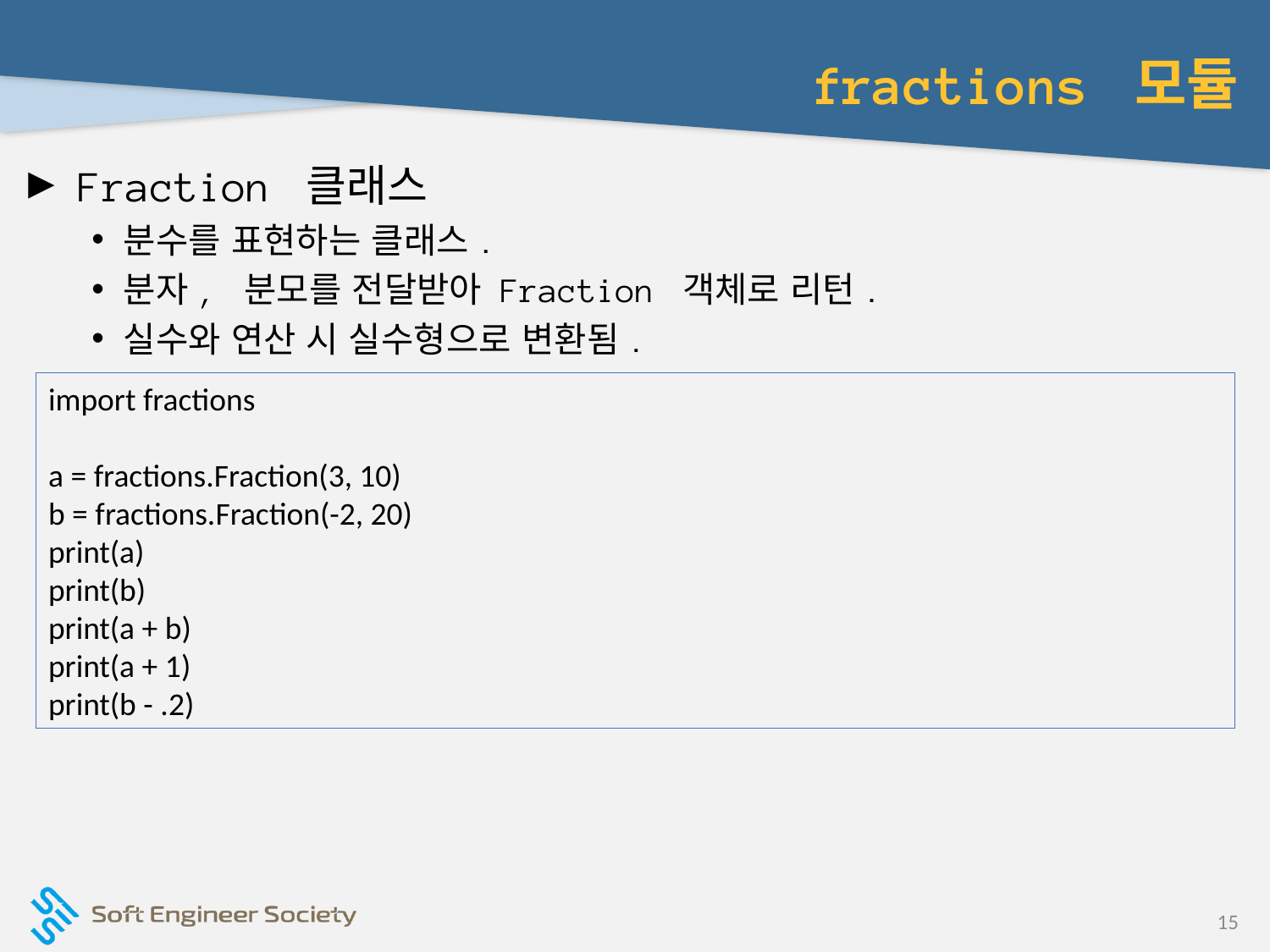

# fractions 모듈
Fraction 클래스
분수를 표현하는 클래스.
분자, 분모를 전달받아 Fraction 객체로 리턴.
실수와 연산 시 실수형으로 변환됨.

import fractions

a = fractions.Fraction(3, 10)
b = fractions.Fraction(-2, 20)
print(a)
print(b)
print(a + b)
print(a + 1)
print(b - .2)
15